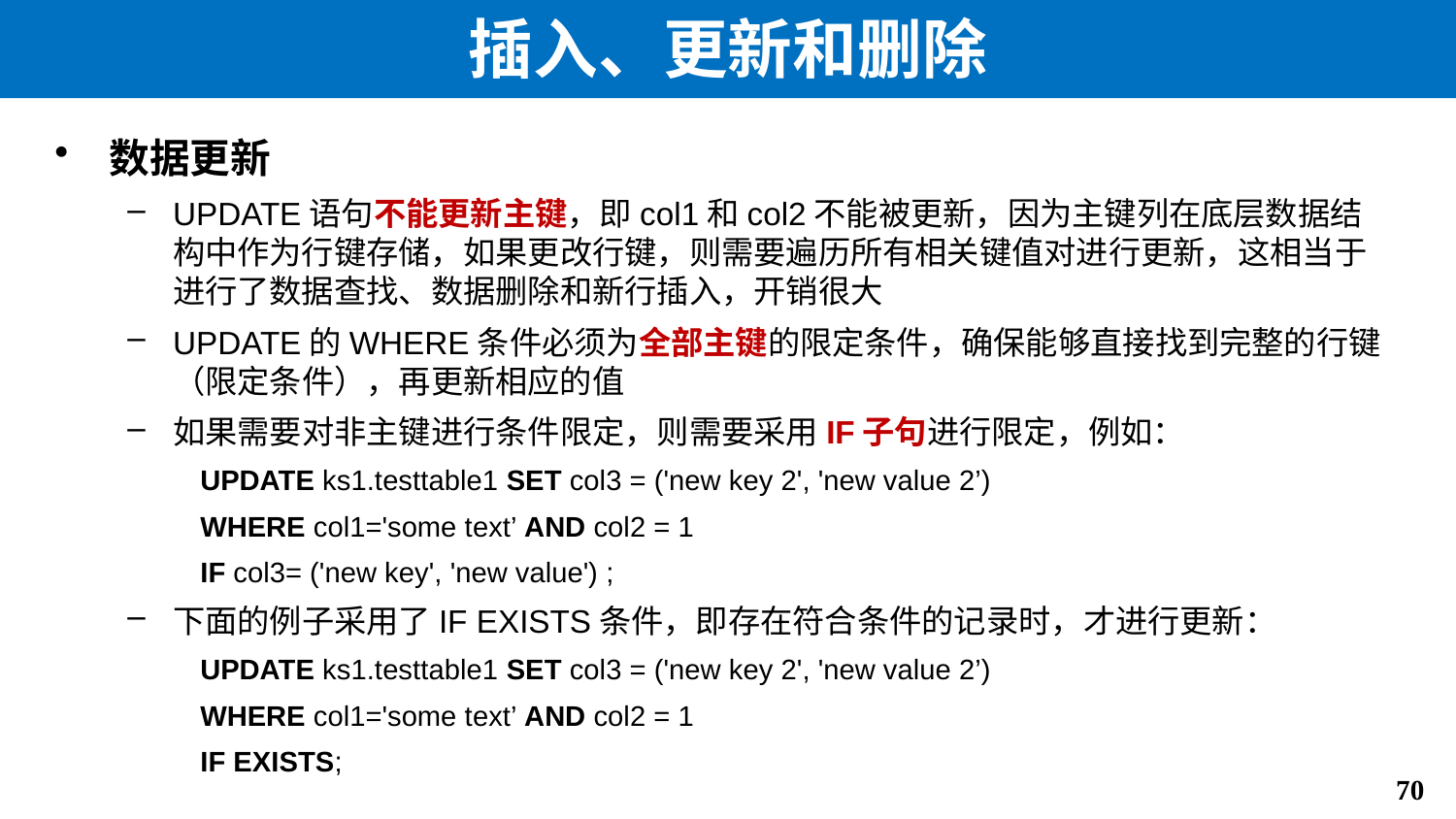

# 插入、更新和删除
数据更新
UPDATE语句不能更新主键，即col1和col2不能被更新，因为主键列在底层数据结构中作为行键存储，如果更改行键，则需要遍历所有相关键值对进行更新，这相当于进行了数据查找、数据删除和新行插入，开销很大
UPDATE的WHERE条件必须为全部主键的限定条件，确保能够直接找到完整的行键（限定条件），再更新相应的值
如果需要对非主键进行条件限定，则需要采用IF子句进行限定，例如：
UPDATE ks1.testtable1 SET col3 = ('new key 2', 'new value 2’)
WHERE col1='some text’ AND col2 = 1
IF col3= ('new key', 'new value') ;
下面的例子采用了IF EXISTS条件，即存在符合条件的记录时，才进行更新：
UPDATE ks1.testtable1 SET col3 = ('new key 2', 'new value 2’)
WHERE col1='some text’ AND col2 = 1
IF EXISTS;